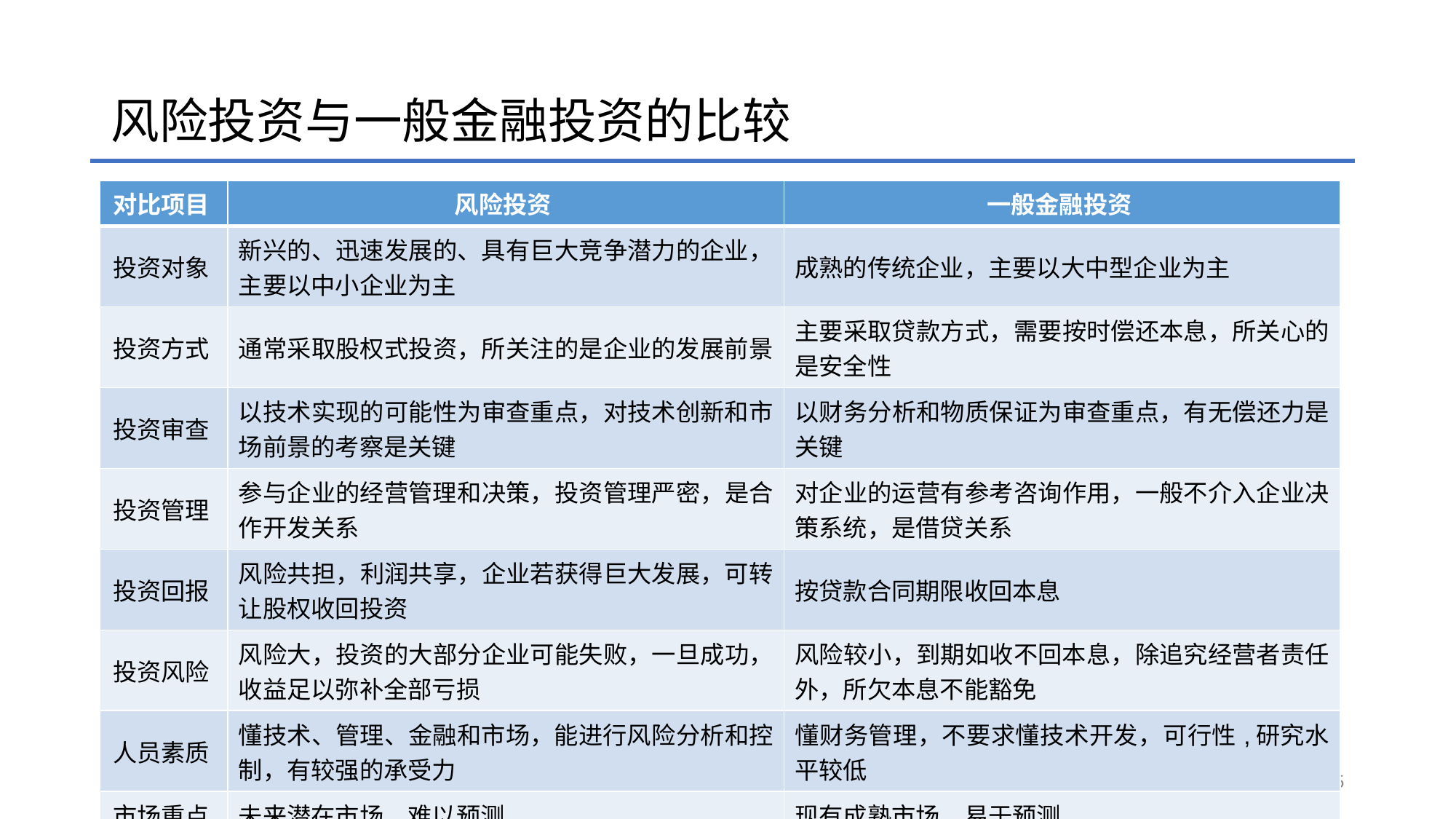

# 风险投资与一般金融投资的比较
| 对比项目 | 风险投资 | 一般金融投资 |
| --- | --- | --- |
| 投资对象 | 新兴的、迅速发展的、具有巨大竞争潜力的企业，主要以中小企业为主 | 成熟的传统企业，主要以大中型企业为主 |
| 投资方式 | 通常采取股权式投资，所关注的是企业的发展前景 | 主要采取贷款方式，需要按时偿还本息，所关心的是安全性 |
| 投资审查 | 以技术实现的可能性为审查重点，对技术创新和市场前景的考察是关键 | 以财务分析和物质保证为审查重点，有无偿还力是关键 |
| 投资管理 | 参与企业的经营管理和决策，投资管理严密，是合作开发关系 | 对企业的运营有参考咨询作用，一般不介入企业决策系统，是借贷关系 |
| 投资回报 | 风险共担，利润共享，企业若获得巨大发展，可转让股权收回投资 | 按贷款合同期限收回本息 |
| 投资风险 | 风险大，投资的大部分企业可能失败，一旦成功，收益足以弥补全部亏损 | 风险较小，到期如收不回本息，除追究经营者责任外，所欠本息不能豁免 |
| 人员素质 | 懂技术、管理、金融和市场，能进行风险分析和控制，有较强的承受力 | 懂财务管理，不要求懂技术开发，可行性,研究水平较低 |
| 市场重点 | 未来潜在市场，难以预测 | 现有成熟市场，易于预测 |
15